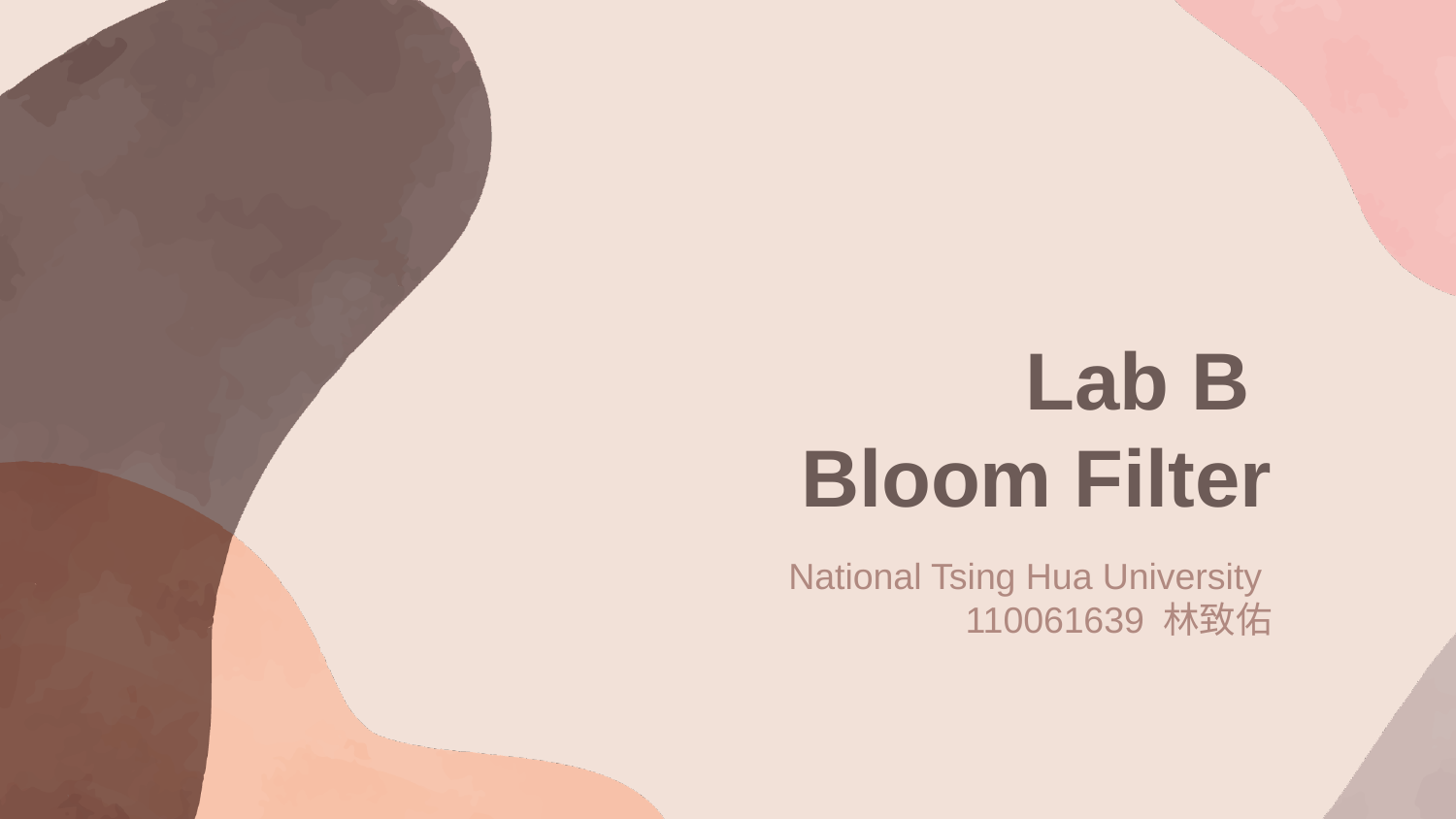

# Lab B Bloom Filter
National Tsing Hua University
110061639 林致佑